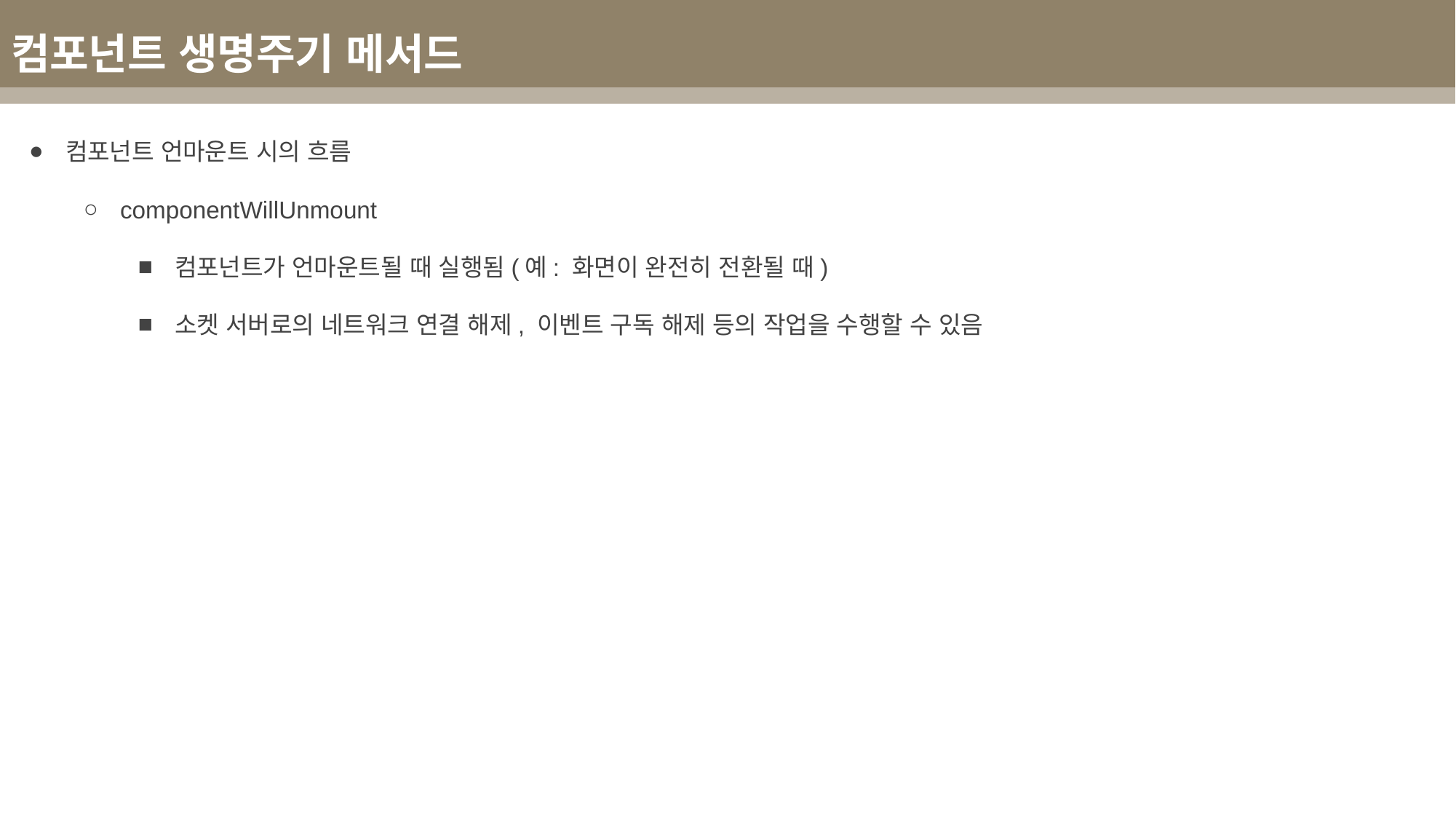

컴포넌트 생명주기 메서드
컴포넌트 언마운트 시의 흐름
componentWillUnmount
컴포넌트가 언마운트될 때 실행됨(예: 화면이 완전히 전환될 때)
소켓 서버로의 네트워크 연결 해제, 이벤트 구독 해제 등의 작업을 수행할 수 있음